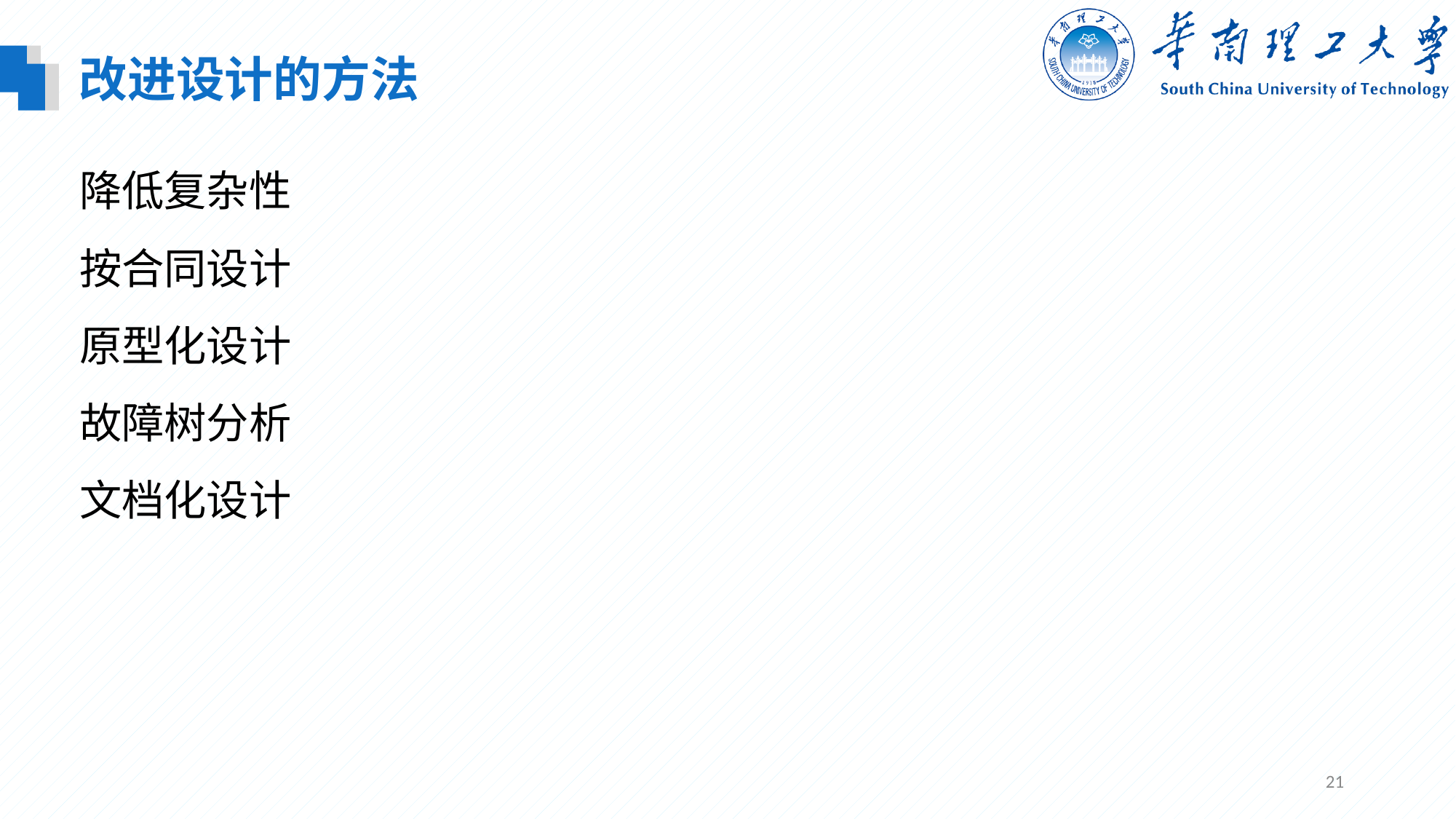

改进设计的方法
降低复杂性
按合同设计
原型化设计
故障树分析
文档化设计
21